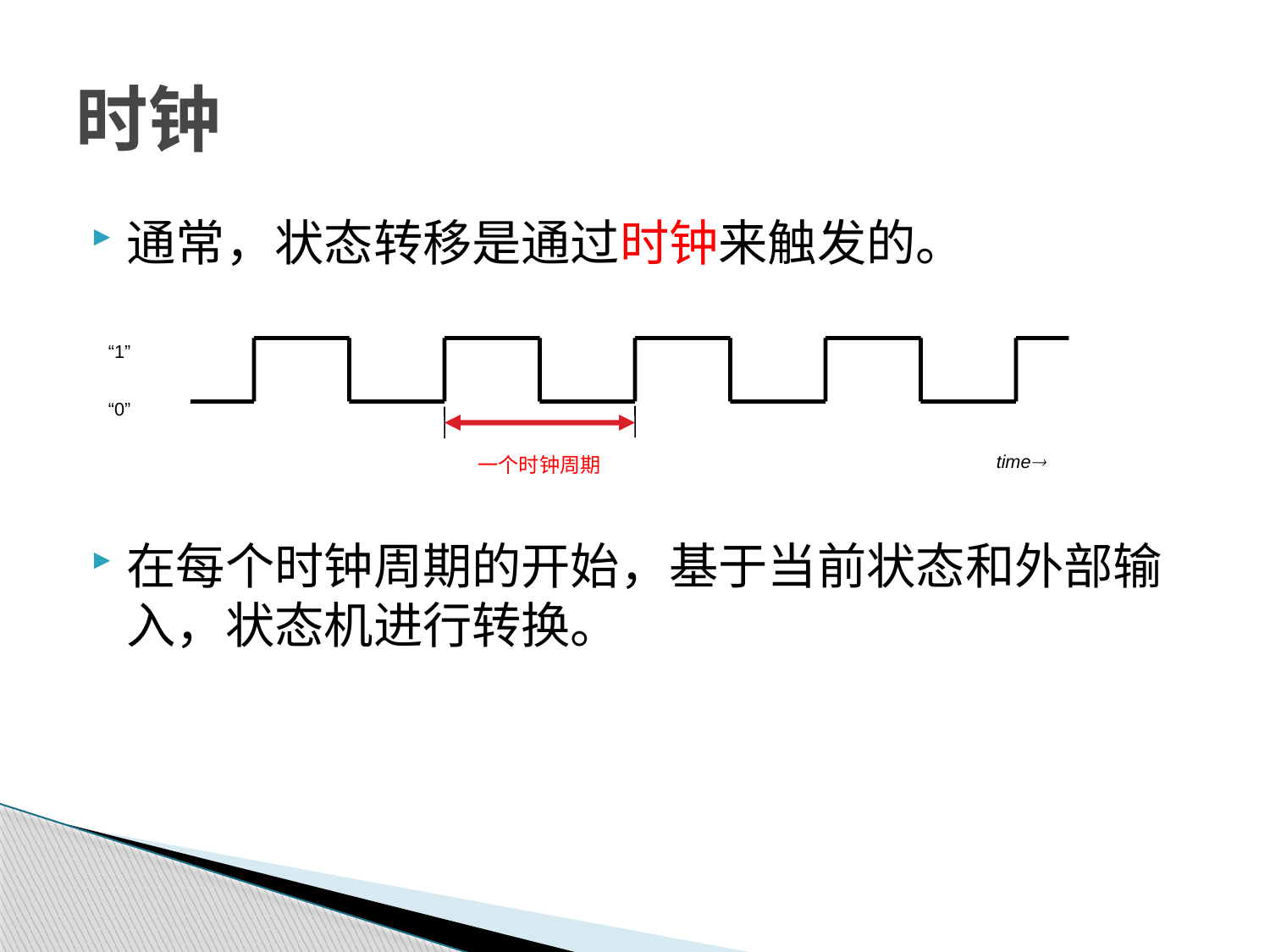

# 时钟
通常，状态转移是通过时钟来触发的。

在每个时钟周期的开始，基于当前状态和外部输入，状态机进行转换。
“1”

“0”

一个时钟周期

time→